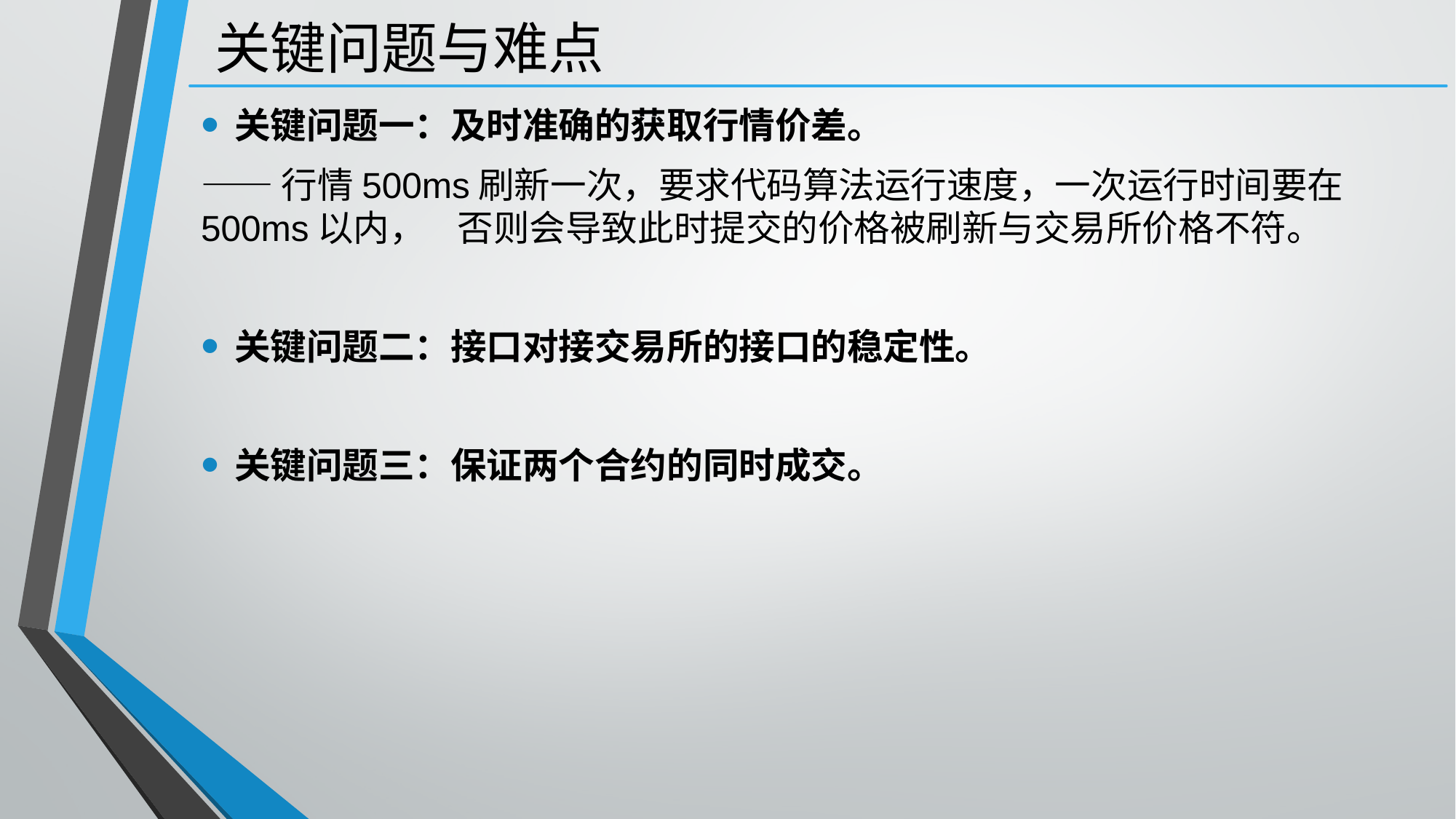

# 关键问题与难点
关键问题一：及时准确的获取行情价差。
——行情500ms刷新一次，要求代码算法运行速度，一次运行时间要在500ms以内，    否则会导致此时提交的价格被刷新与交易所价格不符。

关键问题二：接口对接交易所的接口的稳定性。

关键问题三：保证两个合约的同时成交。